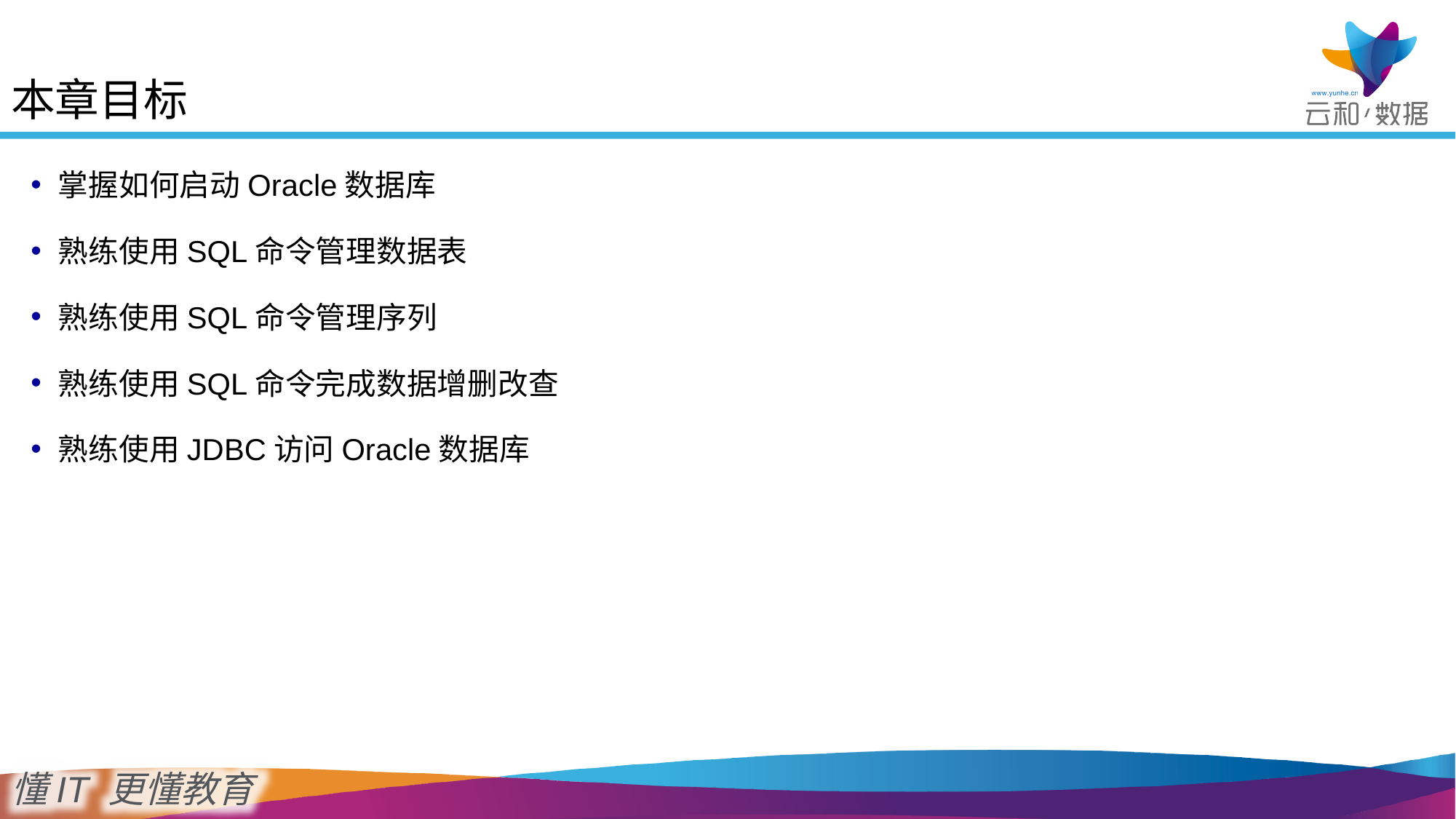

本章目标
掌握如何启动Oracle数据库
熟练使用SQL命令管理数据表
熟练使用SQL命令管理序列
熟练使用SQL命令完成数据增删改查
熟练使用JDBC访问Oracle数据库
3